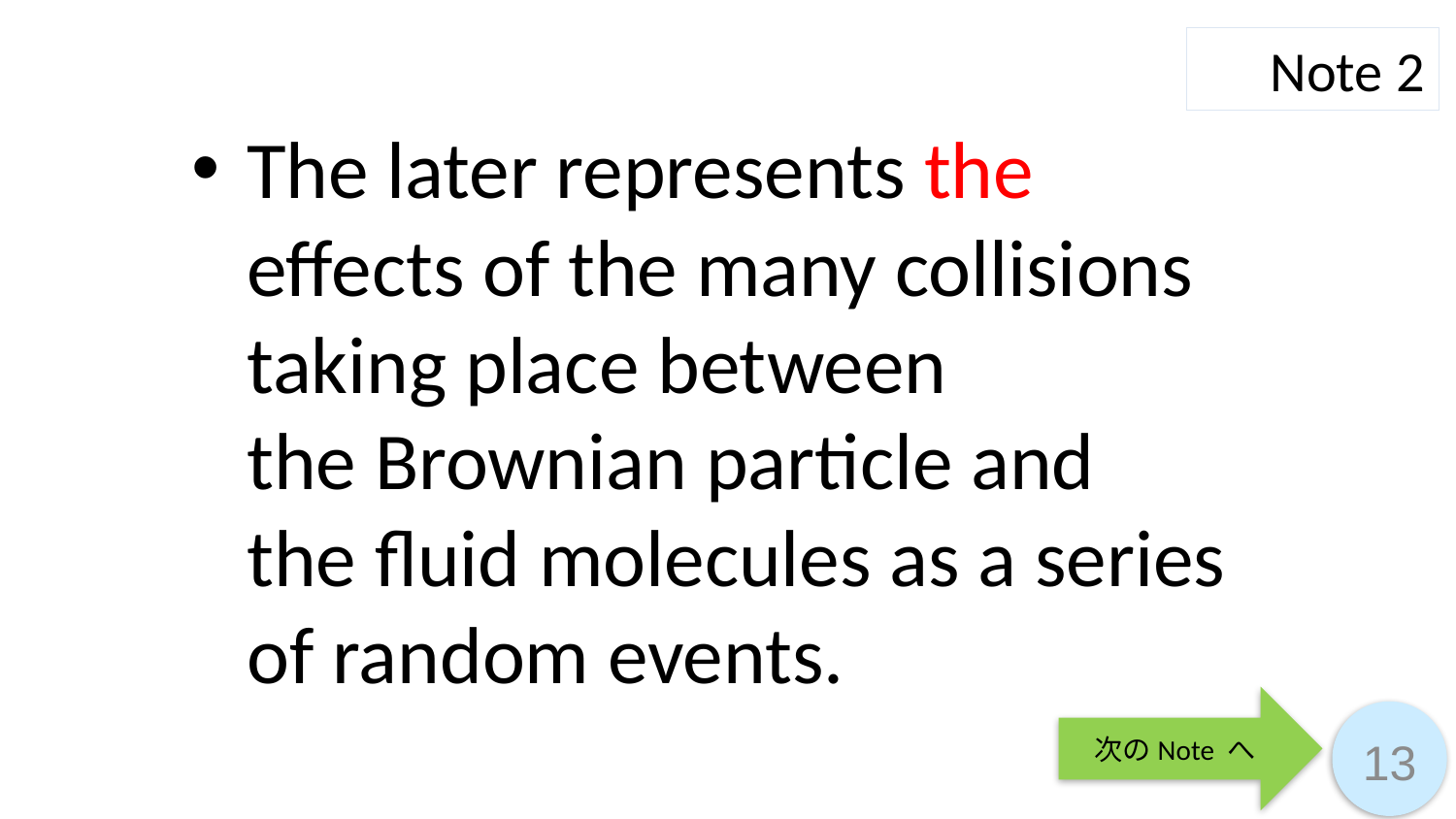

Note 2
The later represents the effects of the many collisions taking place between
the Brownian particle and
the fluid molecules as a series of random events.
次のNote へ
13